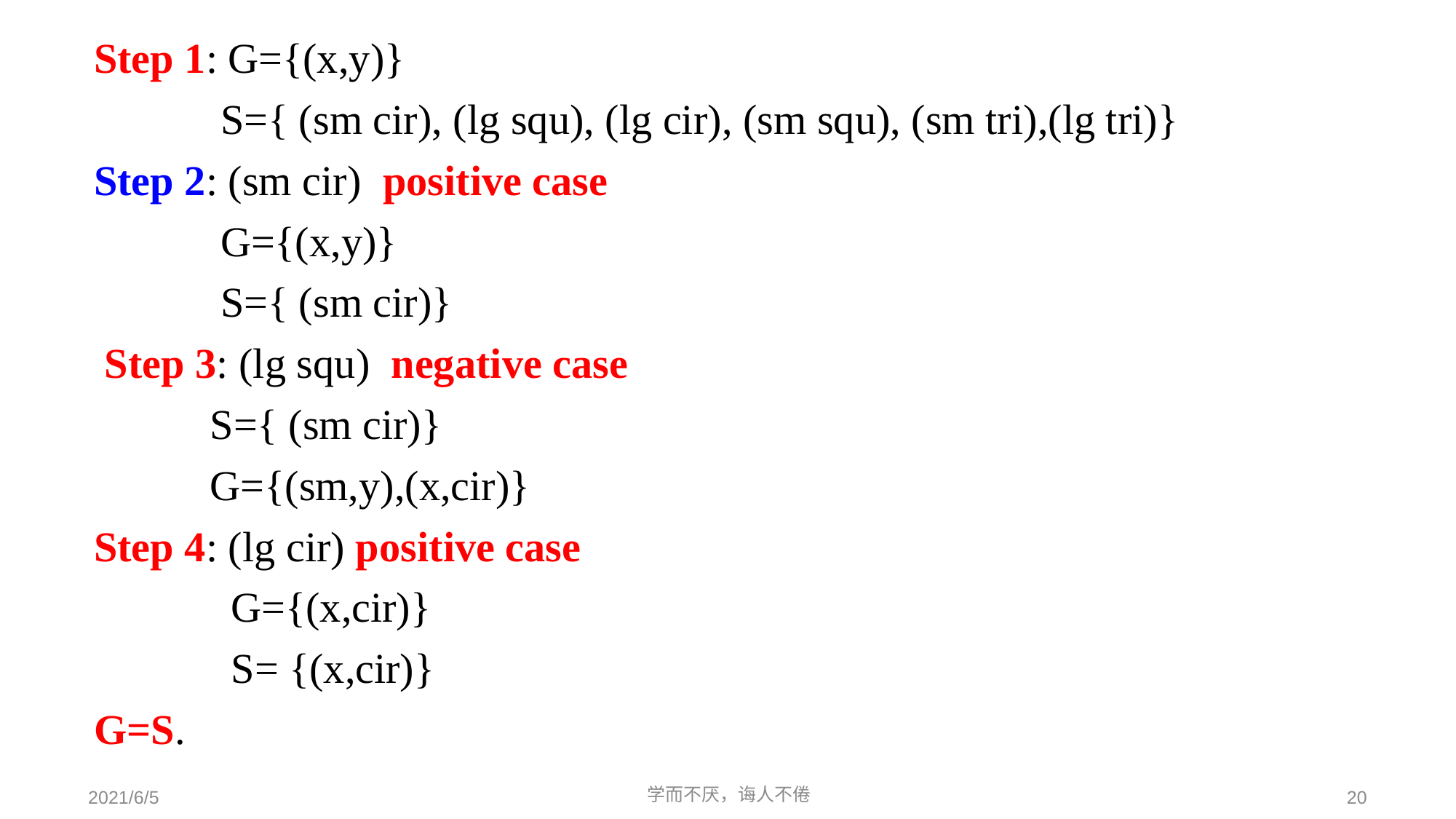

Step 1: G={(x,y)}
            S={ (sm cir), (lg squ), (lg cir), (sm squ), (sm tri),(lg tri)}
Step 2: (sm cir)  positive case
            G={(x,y)}
            S={ (sm cir)}
 Step 3: (lg squ)  negative case
           S={ (sm cir)}
           G={(sm,y),(x,cir)}
Step 4: (lg cir) positive case
             G={(x,cir)}
             S= {(x,cir)}
G=S.

学而不厌，诲人不倦
20
2021/6/5